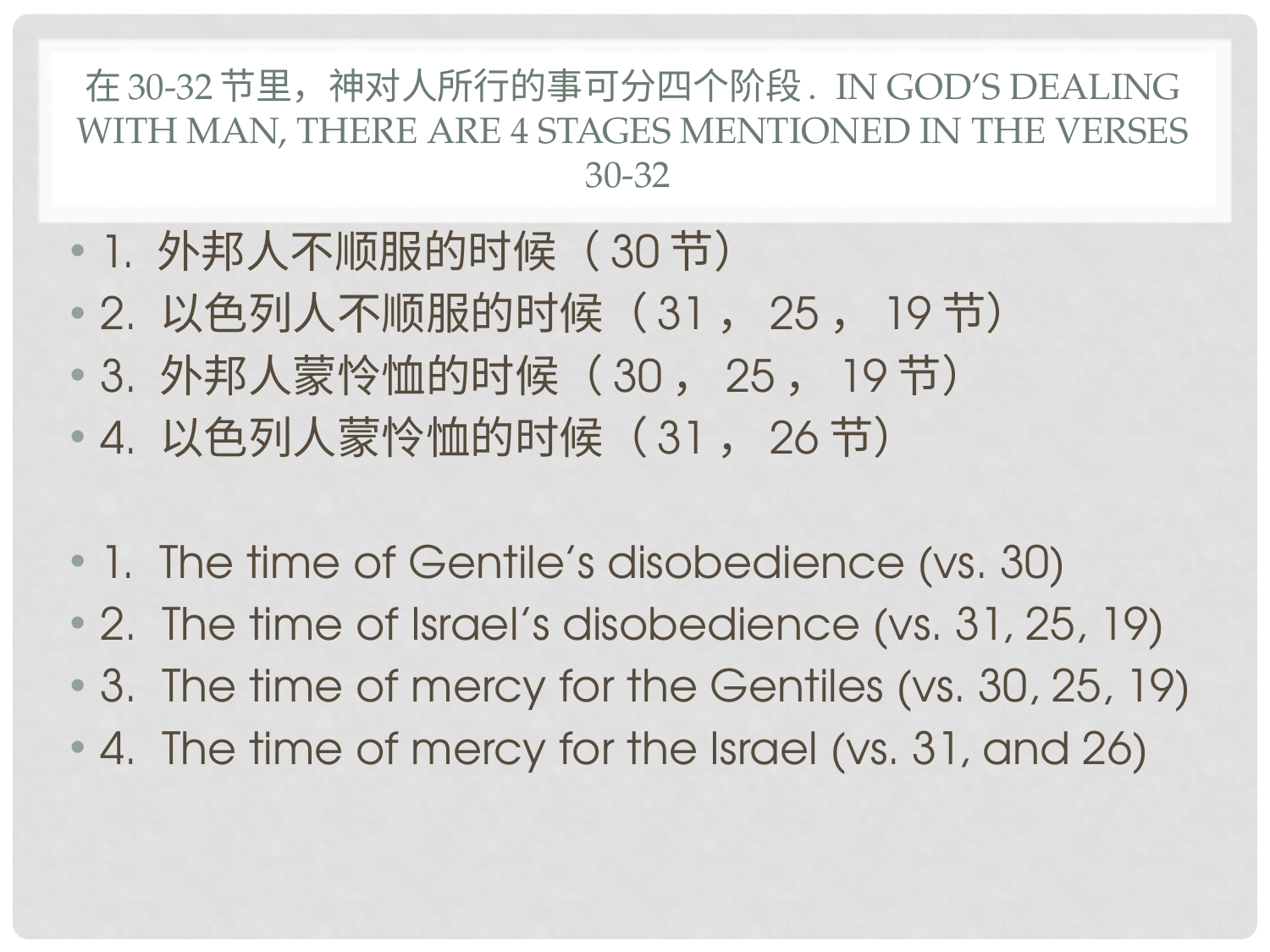

# 在30-32节里，神对人所行的事可分四个阶段.  in God’s dealing with man, there are 4 stages mentioned in the verses 30-32
1. 外邦人不顺服的时候（30节）
2. 以色列人不顺服的时候（31，25，19节）
3. 外邦人蒙怜恤的时候（30，25，19节）
4. 以色列人蒙怜恤的时候（31，26节）

1.  The time of Gentile’s disobedience (vs. 30)
2.  The time of Israel’s disobedience (vs. 31, 25, 19)
3.  The time of mercy for the Gentiles (vs. 30, 25, 19)
4.  The time of mercy for the Israel (vs. 31, and 26)